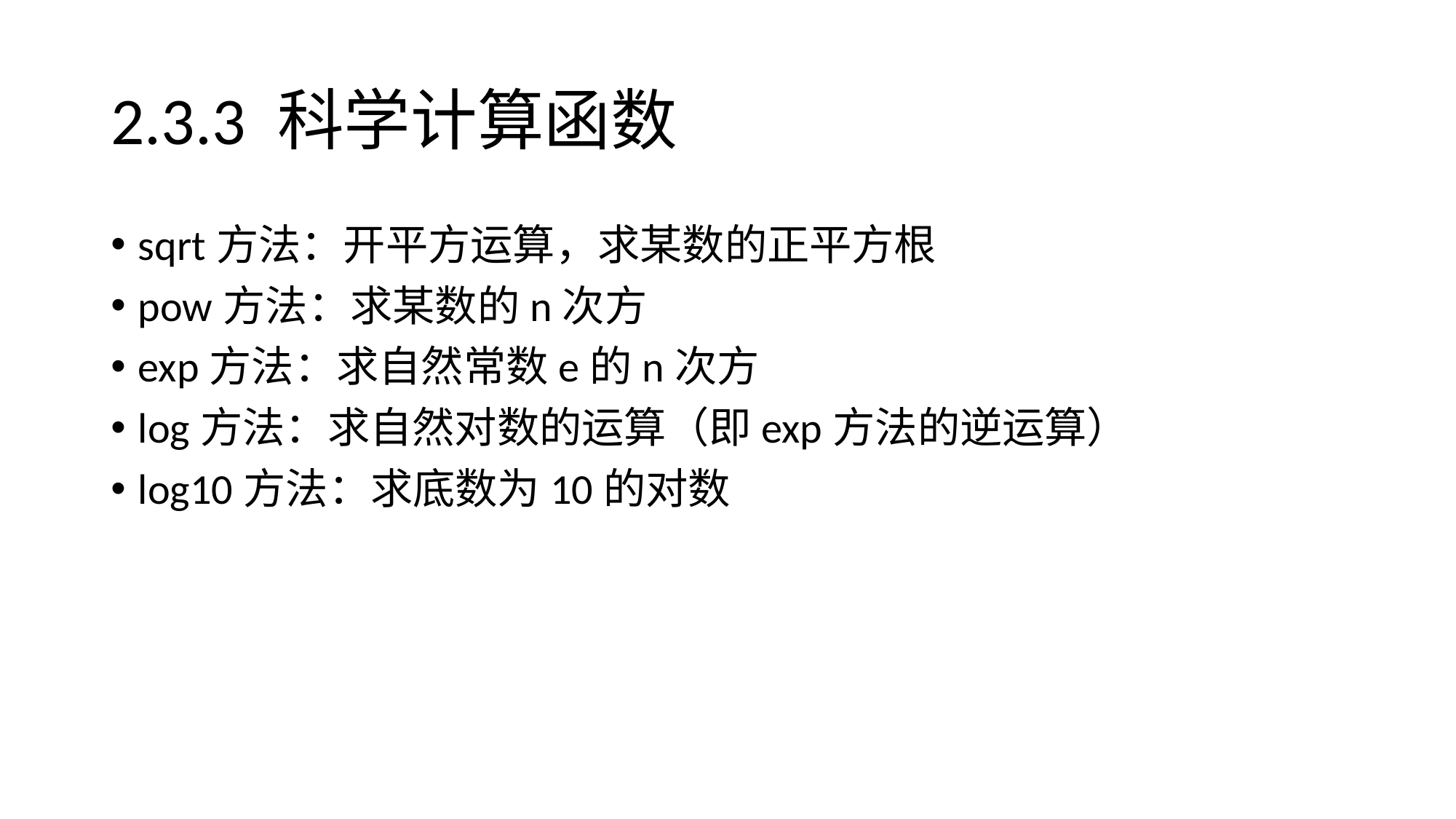

# 2.3.3 科学计算函数
sqrt方法：开平方运算，求某数的正平方根
pow方法：求某数的n次方
exp方法：求自然常数e的n次方
log方法：求自然对数的运算（即exp方法的逆运算）
log10方法：求底数为10的对数